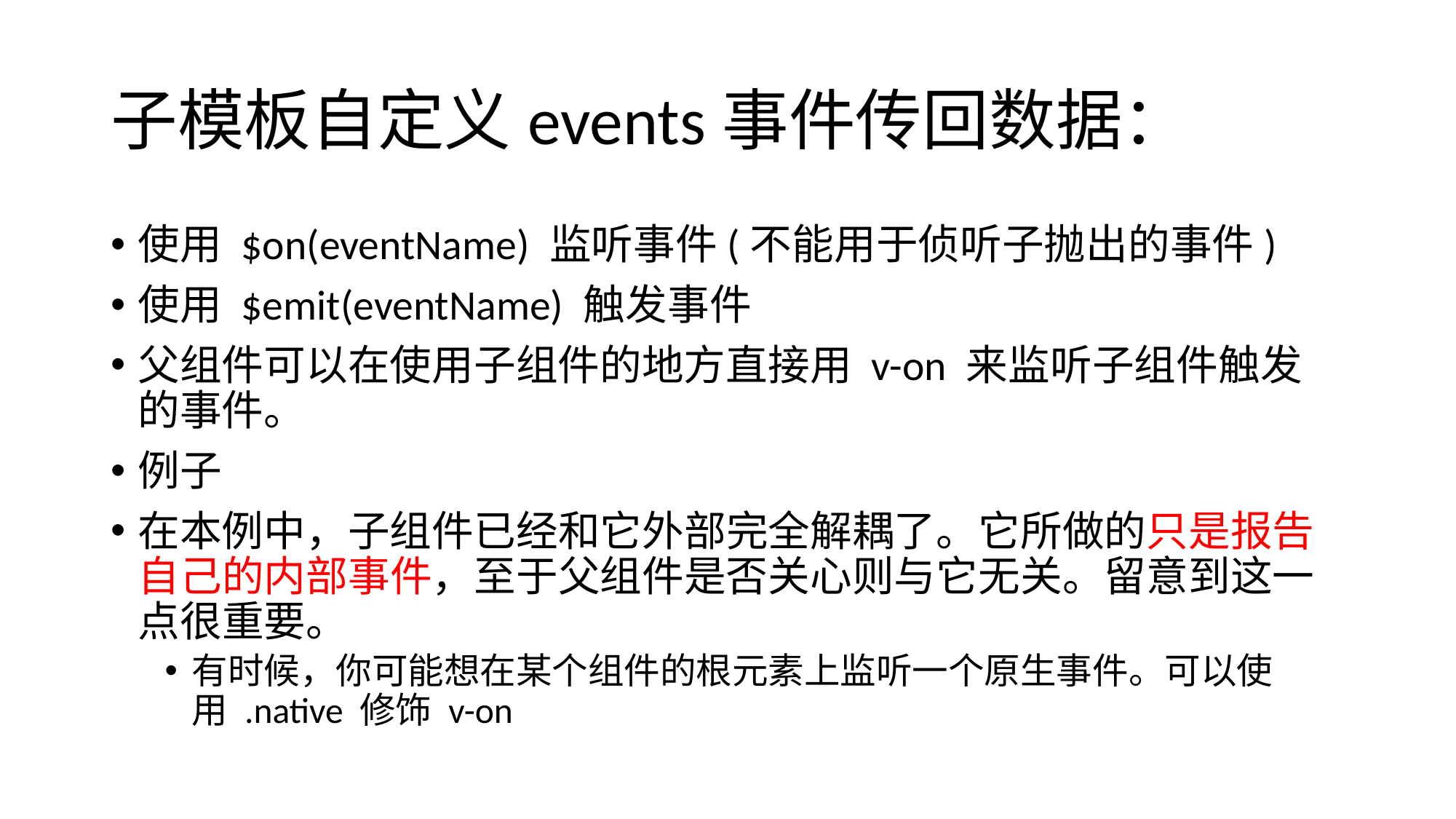

# 子模板自定义events事件传回数据：
使用 $on(eventName) 监听事件(不能用于侦听子抛出的事件)
使用 $emit(eventName) 触发事件
父组件可以在使用子组件的地方直接用 v-on 来监听子组件触发的事件。
例子
在本例中，子组件已经和它外部完全解耦了。它所做的只是报告自己的内部事件，至于父组件是否关心则与它无关。留意到这一点很重要。
有时候，你可能想在某个组件的根元素上监听一个原生事件。可以使用 .native 修饰 v-on